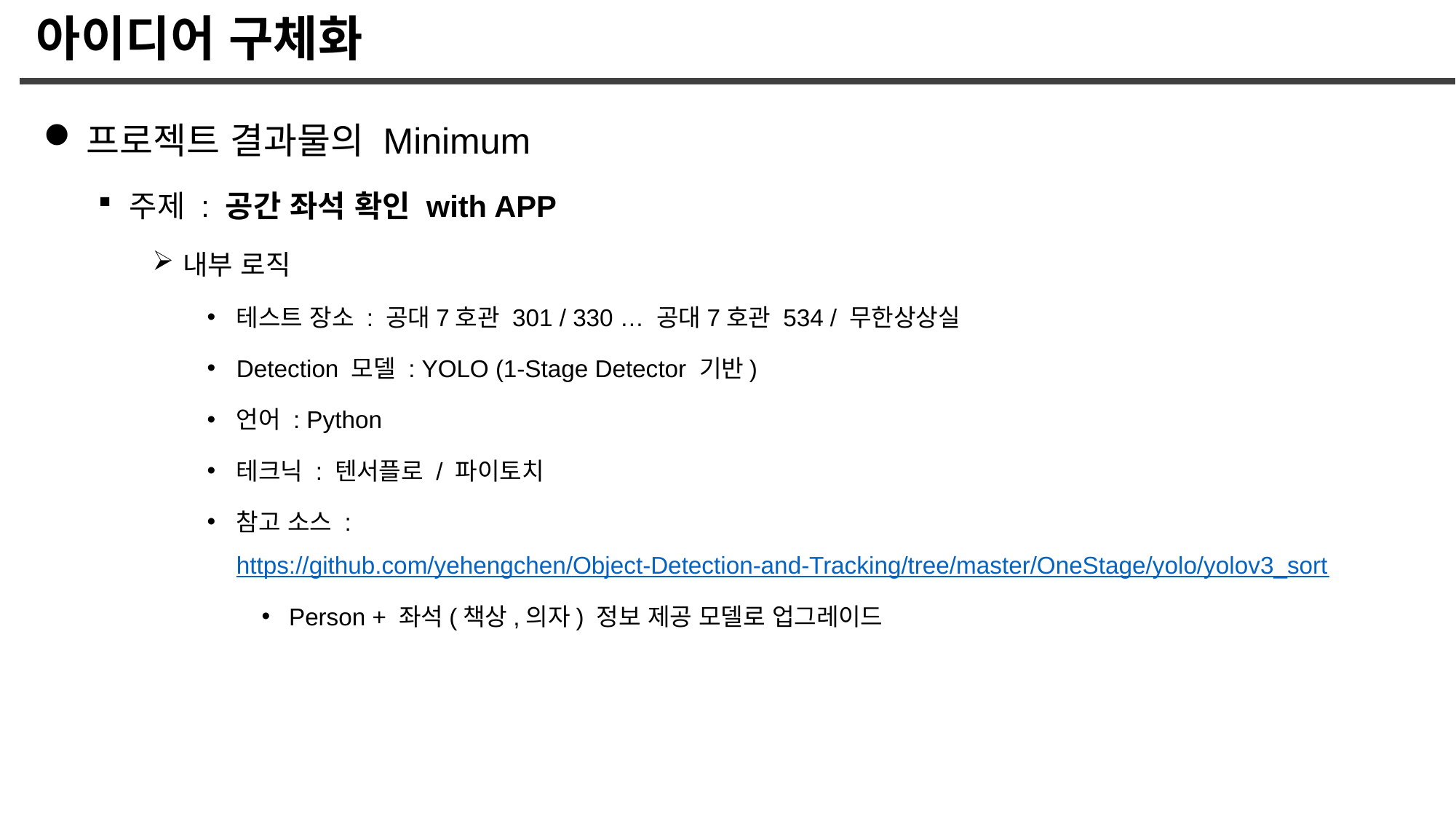

# 아이디어 구체화
프로젝트 결과물의 Minimum
주제 : 공간 좌석 확인 with APP
내부 로직
테스트 장소 : 공대7호관 301 / 330 … 공대7호관 534 / 무한상상실
Detection 모델 : YOLO (1-Stage Detector 기반)
언어 : Python
테크닉 : 텐서플로 / 파이토치
참고 소스 : https://github.com/yehengchen/Object-Detection-and-Tracking/tree/master/OneStage/yolo/yolov3_sort
Person + 좌석(책상,의자) 정보 제공 모델로 업그레이드